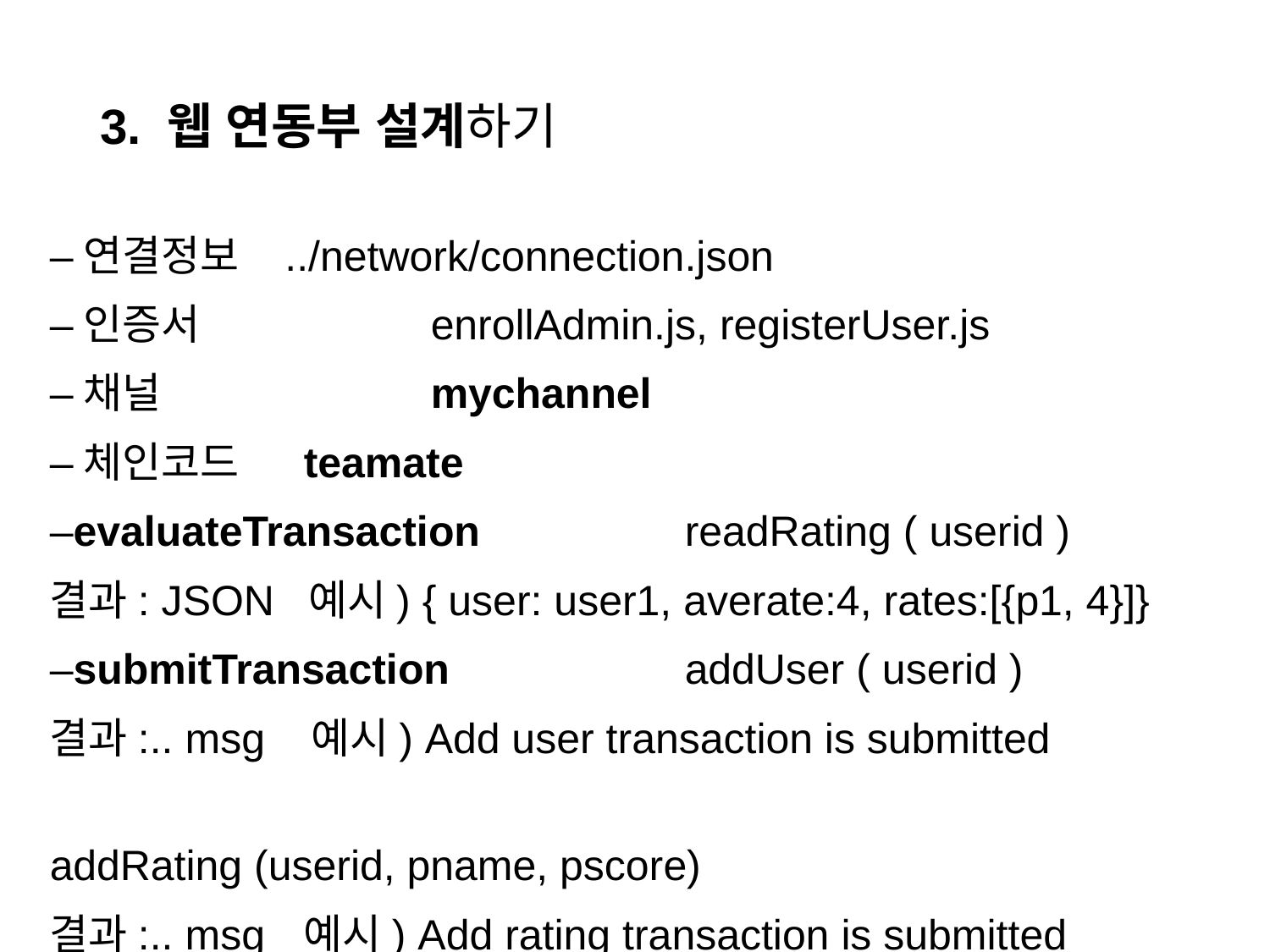

# 3. 웹 연동부 설계하기
–연결정보   ../network/connection.json
–인증서		enrollAdmin.js, registerUser.js
–채널			mychannel
–체인코드	teamate
–evaluateTransaction		readRating ( userid )
결과: JSON  예시) { user: user1, averate:4, rates:[{p1, 4}]}
–submitTransaction		addUser ( userid )
결과:.. msg   예시) Add user transaction is submitted
								addRating (userid, pname, pscore)
결과:.. msg	예시) Add rating transaction is submitted